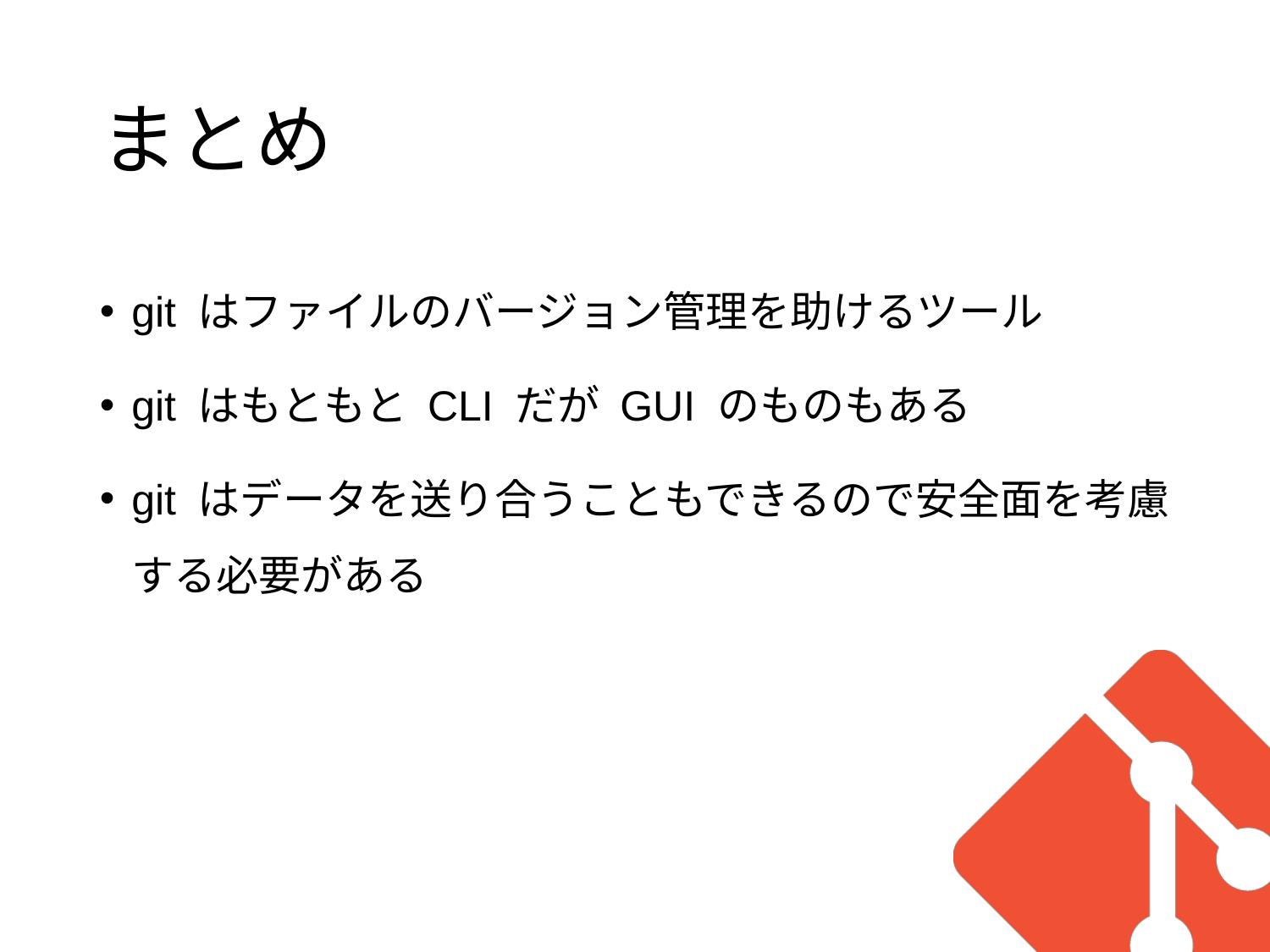

# まとめ
git はファイルのバージョン管理を助けるツール
git はもともと CLI だが GUI のものもある
git はデータを送り合うこともできるので安全面を考慮する必要がある